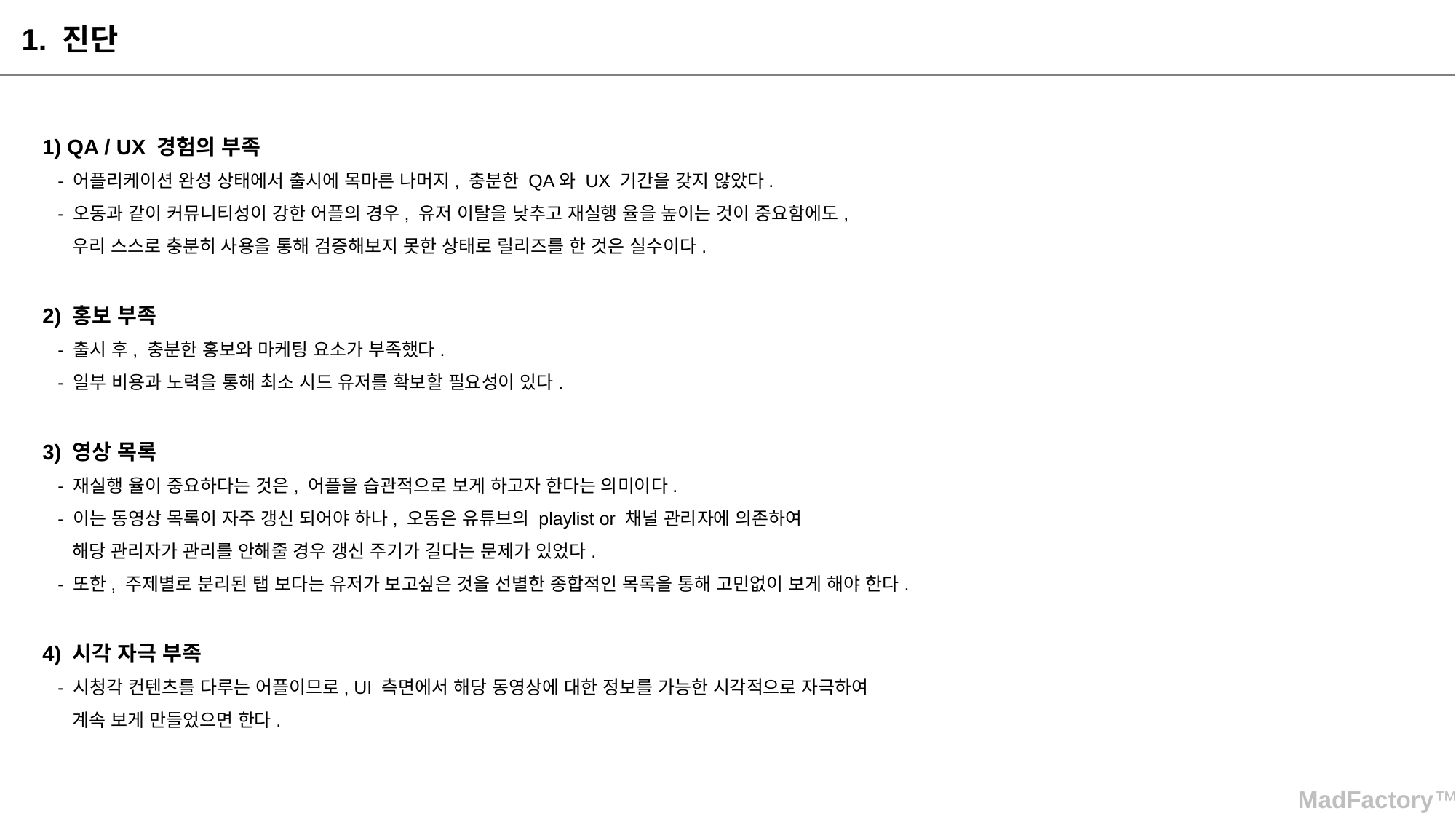

1. 진단

1) QA / UX 경험의 부족
   - 어플리케이션 완성 상태에서 출시에 목마른 나머지, 충분한 QA와 UX 기간을 갖지 않았다.
   - 오동과 같이 커뮤니티성이 강한 어플의 경우, 유저 이탈을 낮추고 재실행 율을 높이는 것이 중요함에도,
     우리 스스로 충분히 사용을 통해 검증해보지 못한 상태로 릴리즈를 한 것은 실수이다.

2) 홍보 부족
   - 출시 후, 충분한 홍보와 마케팅 요소가 부족했다.
   - 일부 비용과 노력을 통해 최소 시드 유저를 확보할 필요성이 있다.

3) 영상 목록
   - 재실행 율이 중요하다는 것은, 어플을 습관적으로 보게 하고자 한다는 의미이다.
   - 이는 동영상 목록이 자주 갱신 되어야 하나, 오동은 유튜브의 playlist or 채널 관리자에 의존하여
     해당 관리자가 관리를 안해줄 경우 갱신 주기가 길다는 문제가 있었다.
   - 또한, 주제별로 분리된 탭 보다는 유저가 보고싶은 것을 선별한 종합적인 목록을 통해 고민없이 보게 해야 한다.

4) 시각 자극 부족
   - 시청각 컨텐츠를 다루는 어플이므로, UI 측면에서 해당 동영상에 대한 정보를 가능한 시각적으로 자극하여
     계속 보게 만들었으면 한다.
MadFactory™